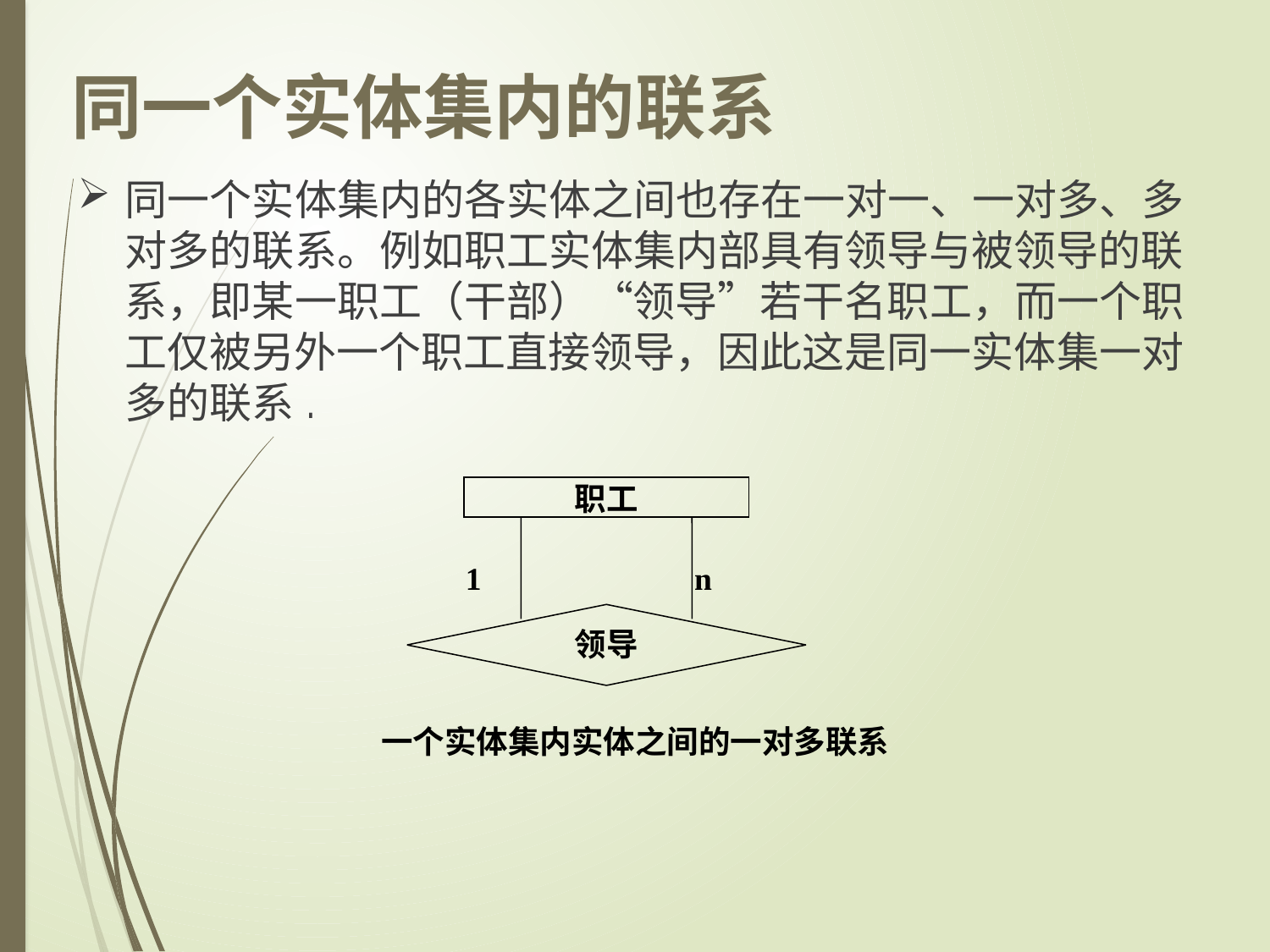

同一个实体集内的联系
同一个实体集内的各实体之间也存在一对一、一对多、多对多的联系。例如职工实体集内部具有领导与被领导的联系，即某一职工（干部）“领导”若干名职工，而一个职工仅被另外一个职工直接领导，因此这是同一实体集一对多的联系.
职工

1
n
领导
一个实体集内实体之间的一对多联系